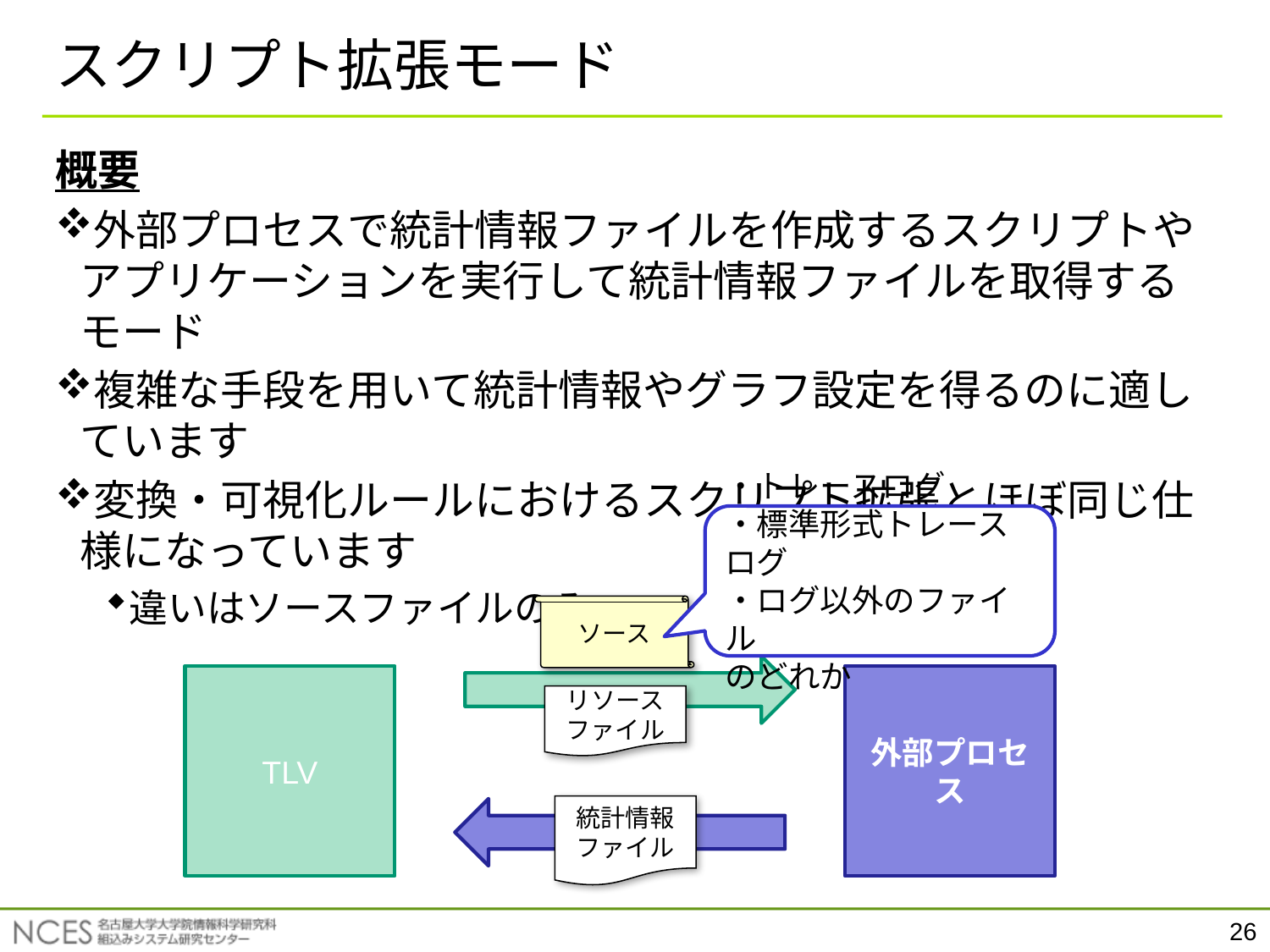

# スクリプト拡張モード
概要
外部プロセスで統計情報ファイルを作成するスクリプトやアプリケーションを実行して統計情報ファイルを取得するモード
複雑な手段を用いて統計情報やグラフ設定を得るのに適しています
変換・可視化ルールにおけるスクリプト拡張とほぼ同じ仕様になっています
違いはソースファイルのみ

・トレースログ
・標準形式トレースログ
・ログ以外のファイル
のどれか
ソース

TLV
外部プロセス
リソース
ファイル
統計情報
ファイル

26